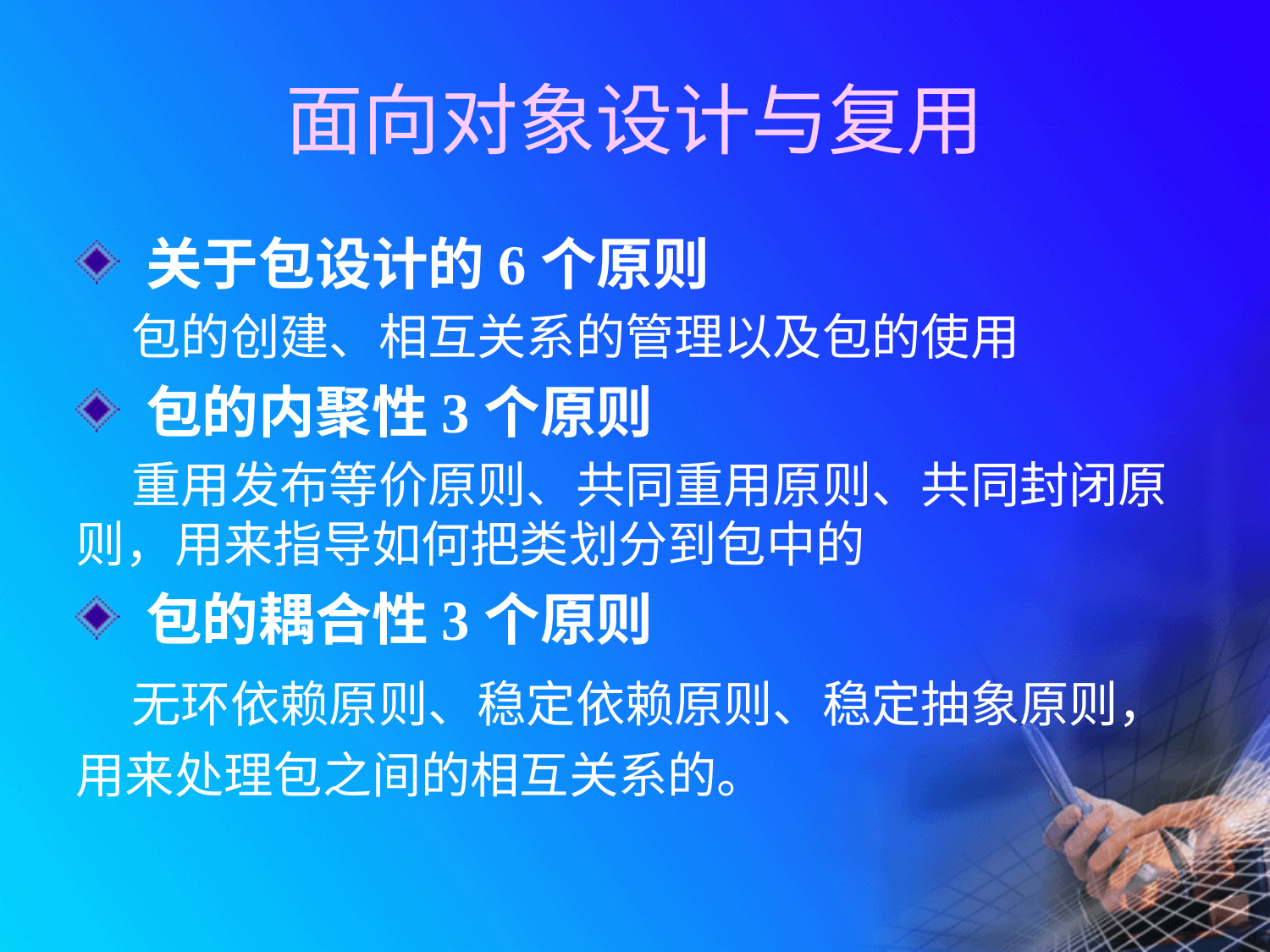

# 面向对象设计与复用
 关于包设计的6个原则
    包的创建、相互关系的管理以及包的使用
 包的内聚性3个原则
    重用发布等价原则、共同重用原则、共同封闭原则，用来指导如何把类划分到包中的
 包的耦合性3个原则
    无环依赖原则、稳定依赖原则、稳定抽象原则，用来处理包之间的相互关系的。